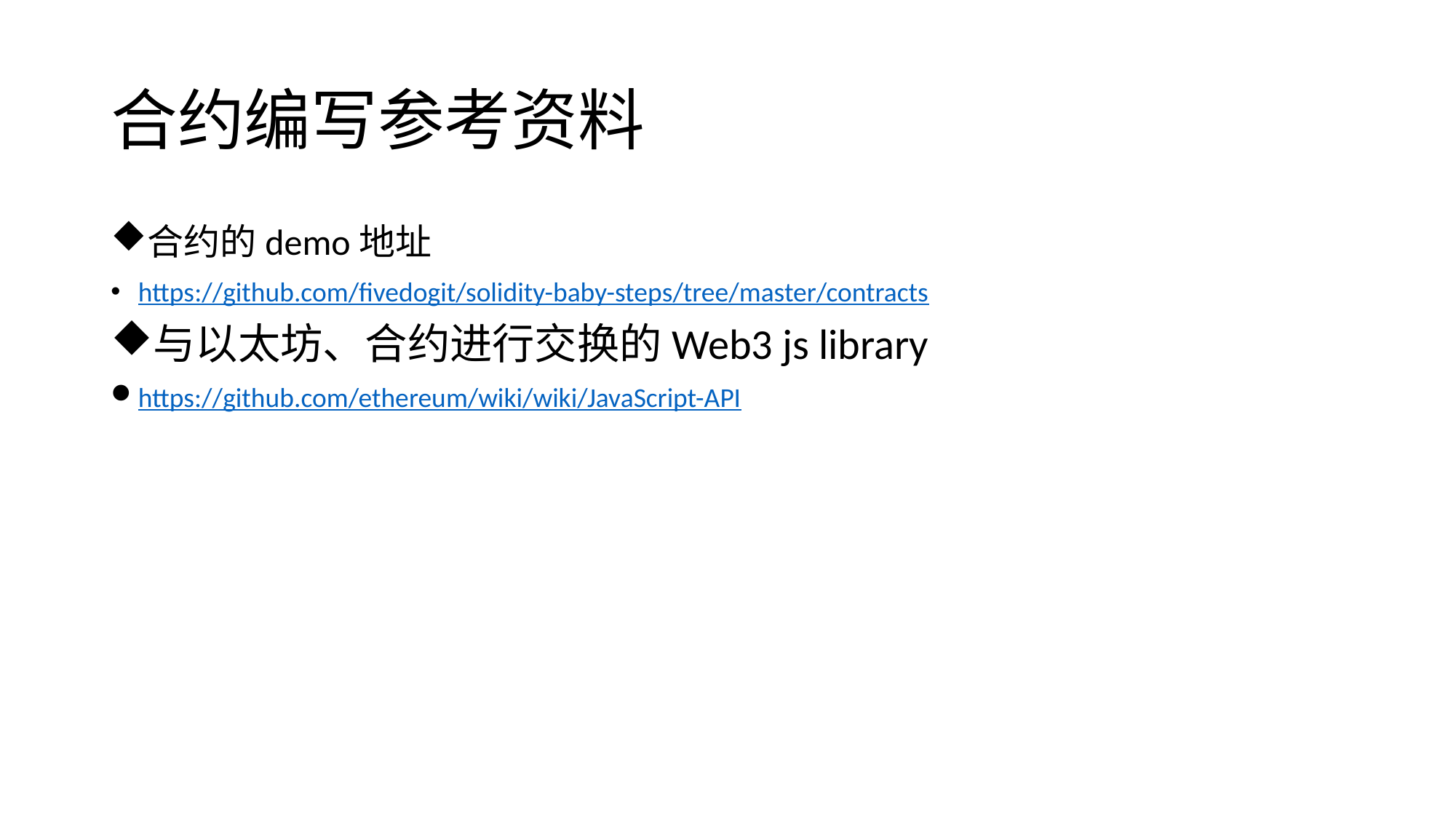

# 合约编写参考资料
合约的demo地址
https://github.com/fivedogit/solidity-baby-steps/tree/master/contracts
与以太坊、合约进行交换的Web3 js library
https://github.com/ethereum/wiki/wiki/JavaScript-API